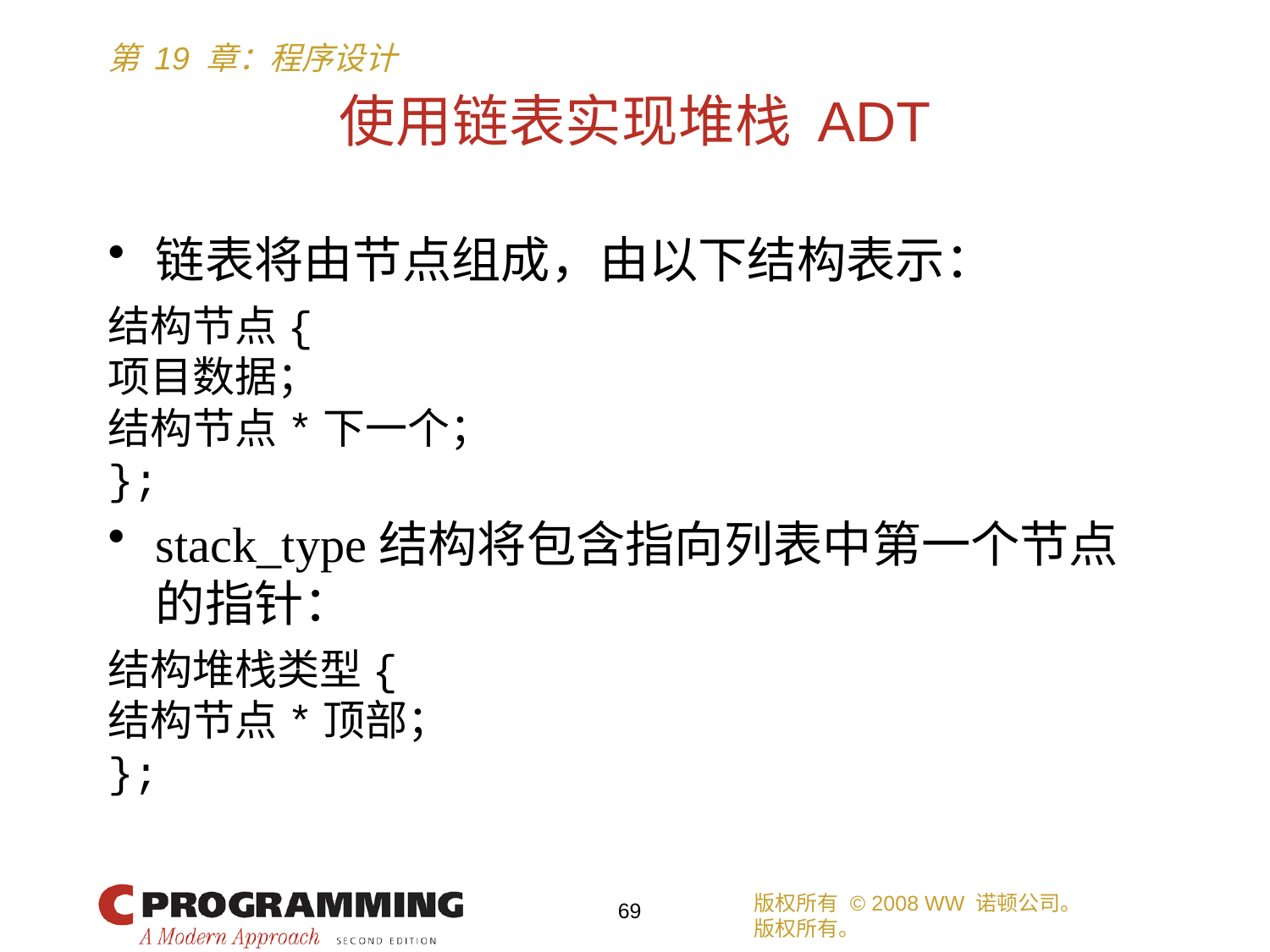

# 使用链表实现堆栈 ADT
链表将由节点组成，由以下结构表示：
结构节点{
项目数据；
结构节点*下一个；
};
stack_type结构将包含指向列表中第一个节点的指针：
结构堆栈类型{
结构节点*顶部；
};
版权所有 © 2008 WW 诺顿公司。
版权所有。
69